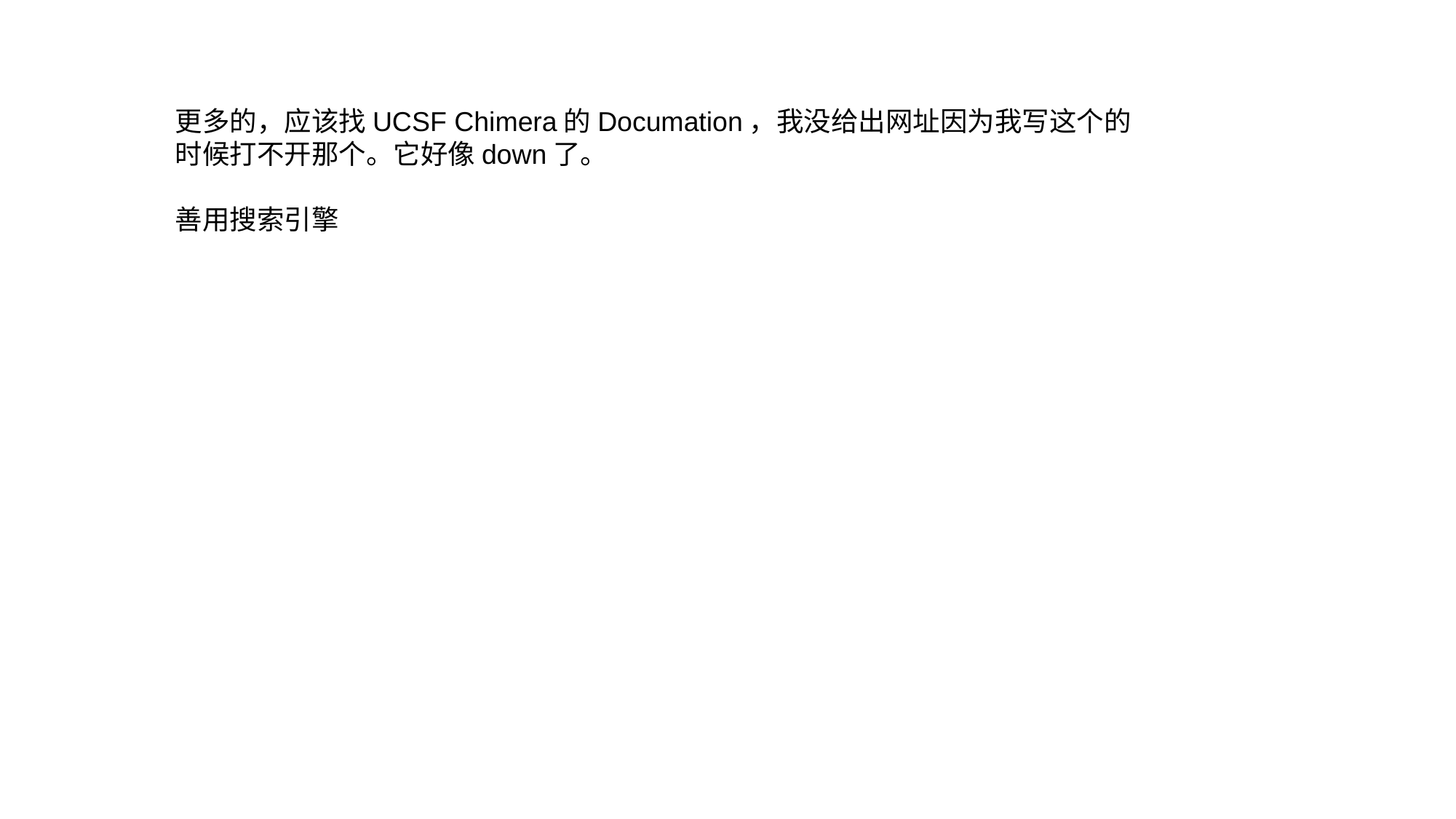

更多的，应该找UCSF Chimera的Documation，我没给出网址因为我写这个的时候打不开那个。它好像down了。

善用搜索引擎